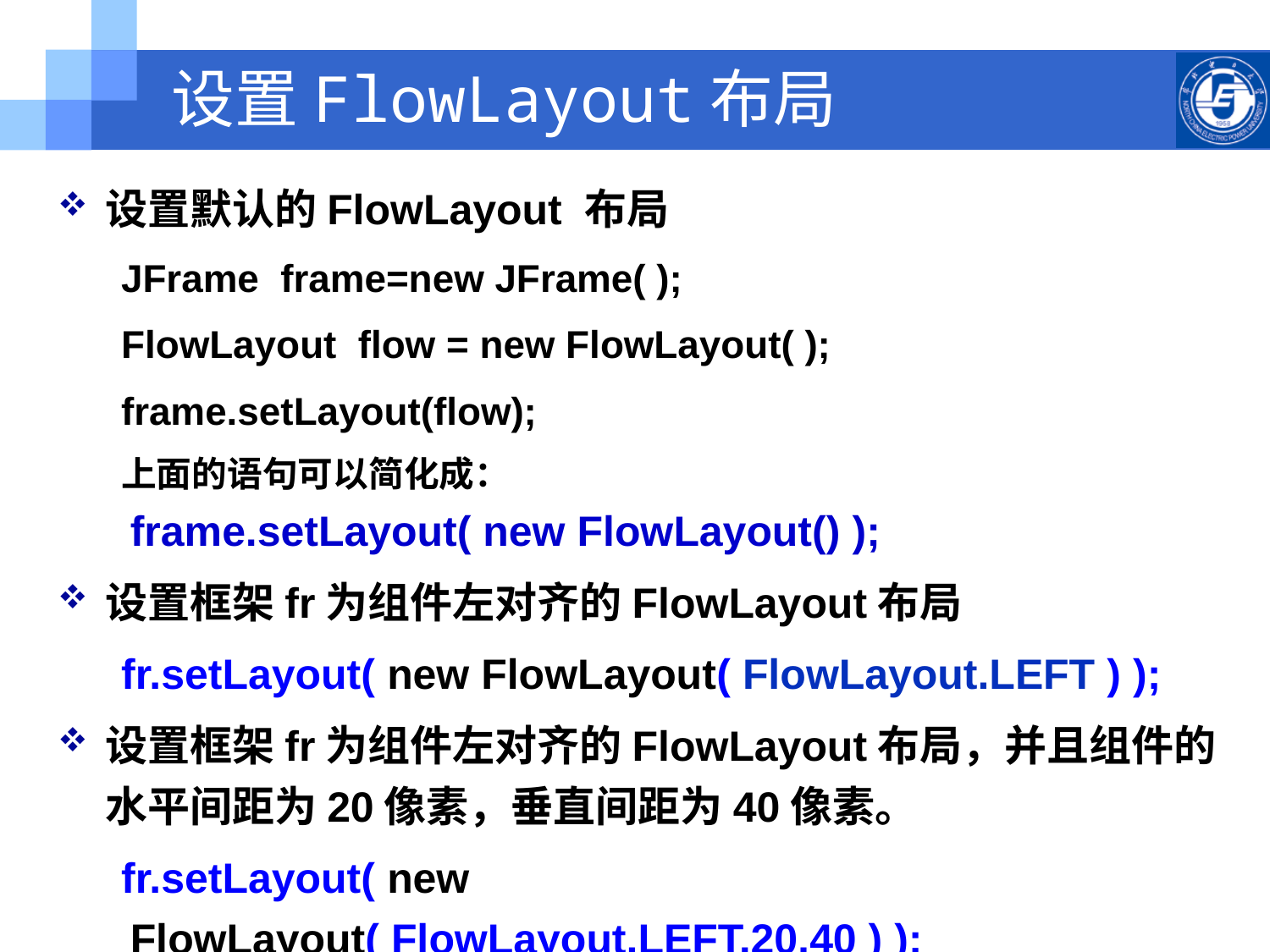

# 设置FlowLayout布局
设置默认的FlowLayout 布局
JFrame  frame=new JFrame( );
FlowLayout  flow = new FlowLayout( );
frame.setLayout(flow);
上面的语句可以简化成：
frame.setLayout( new FlowLayout() );
设置框架fr为组件左对齐的FlowLayout布局
fr.setLayout( new FlowLayout( FlowLayout.LEFT ) );
设置框架fr为组件左对齐的FlowLayout布局，并且组件的水平间距为20像素，垂直间距为40像素。
fr.setLayout( new  FlowLayout( FlowLayout.LEFT,20,40 ) );